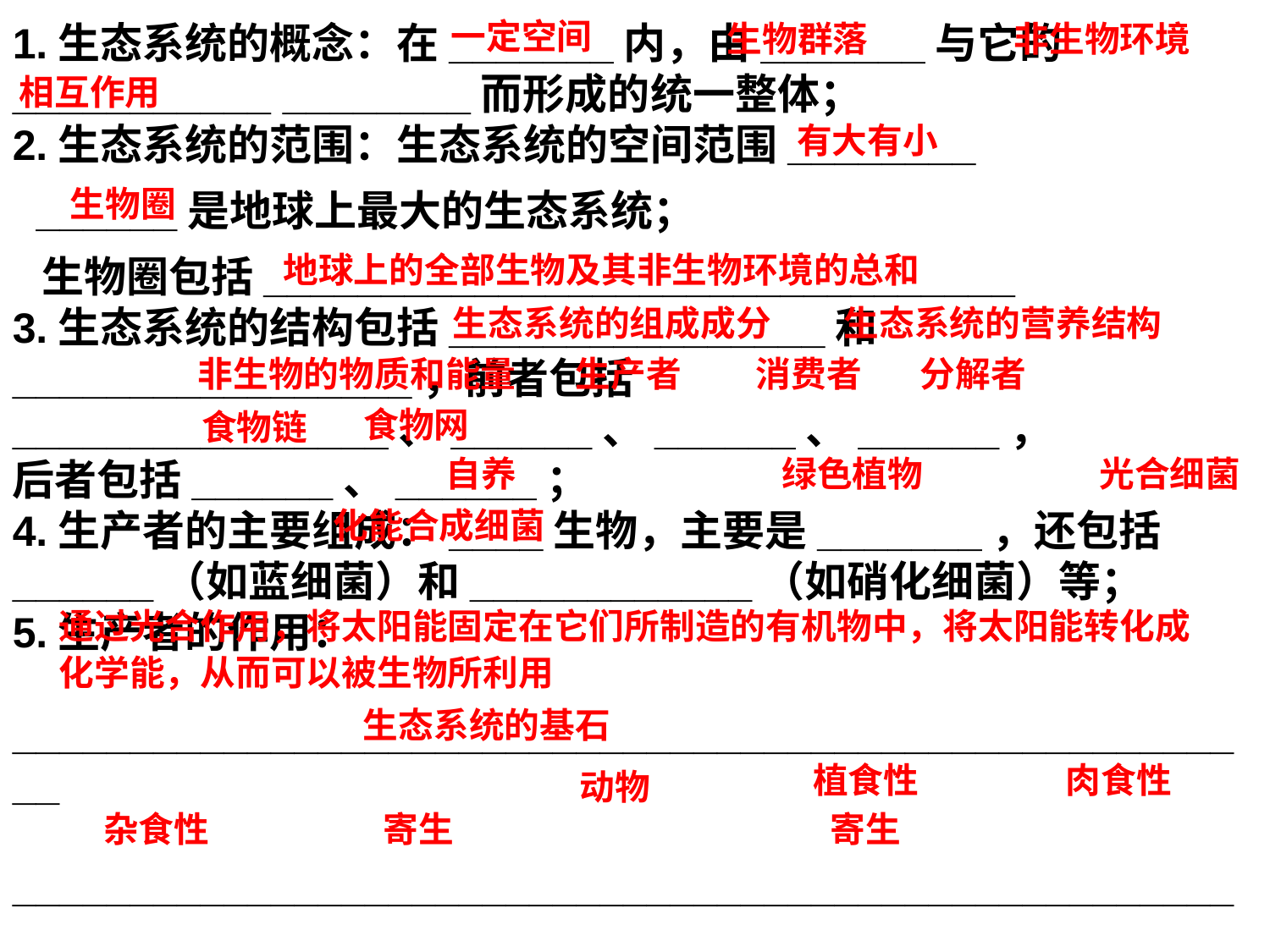

一定空间
生物群落
非生物环境
1.生态系统的概念：在_______内，由_______与它的___________ ________而形成的统一整体；
2.生态系统的范围：生态系统的空间范围________
  ______是地球上最大的生态系统；
  生物圈包括________________________________
3.生态系统的结构包括________________和_________________，前者包括________________、______、______、______，
后者包括______、______；
4.生产者的主要组成：____生物，主要是_______，还包括______（如蓝细菌）和____________（如硝化细菌）等；
5.生产者的作用：
  ______________________________________________________
  ______________________________________________________
6.生产者的地位：______________
7.消费者的主要组成：主要是_____，包括______动物、______动物、______动物和______动物，还包括其他____生物（如菟丝子、胞内寄生菌）；
相互作用
有大有小
生物圈
地球上的全部生物及其非生物环境的总和
生态系统的组成成分
生态系统的营养结构
生产者
消费者
分解者
非生物的物质和能量
食物网
食物链
自养
绿色植物
光合细菌
化能合成细菌
通过光合作用，将太阳能固定在它们所制造的有机物中，将太阳能转化成化学能，从而可以被生物所利用
生态系统的基石
植食性
肉食性
动物
杂食性
寄生
寄生